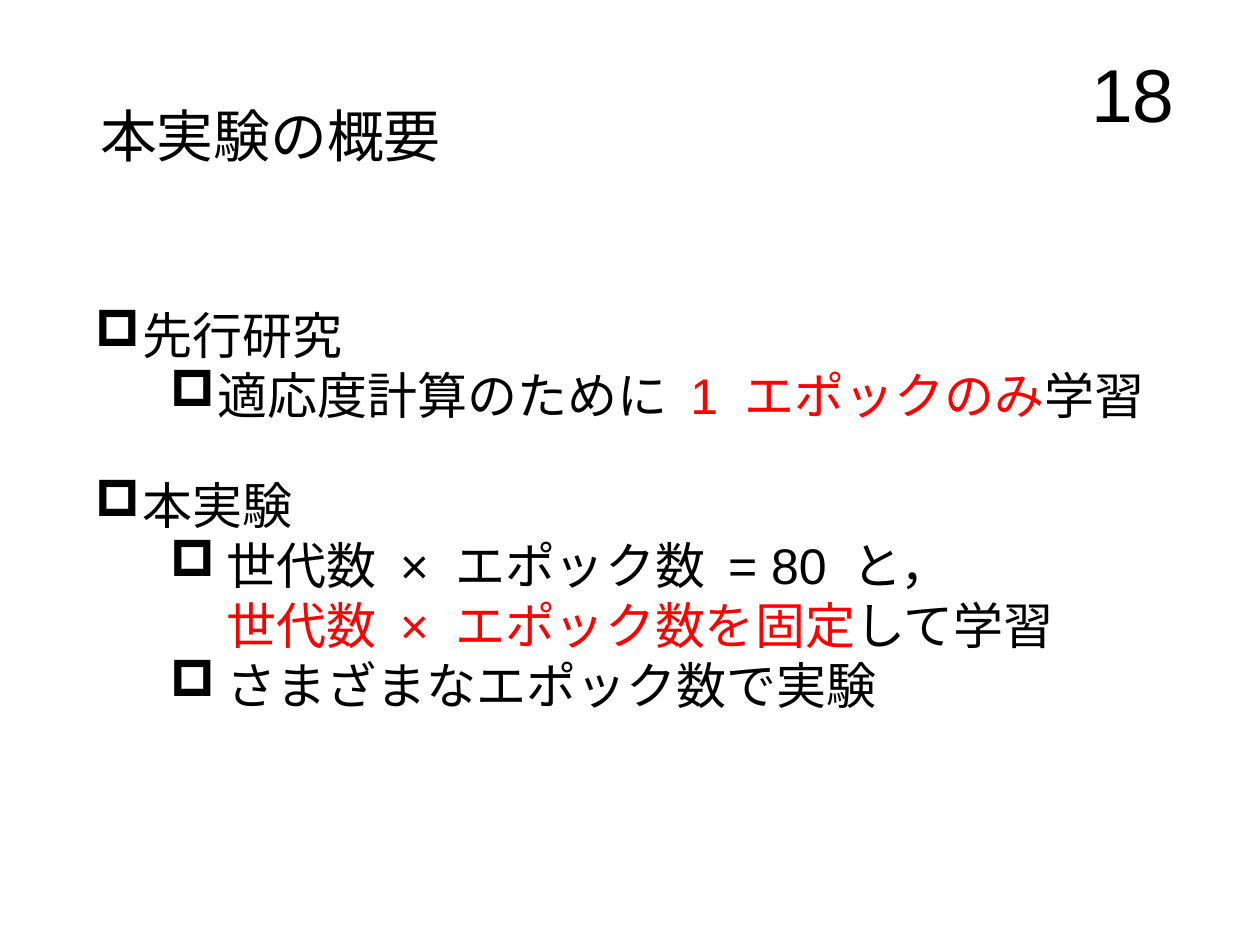

# 本実験の概要
18
先行研究
適応度計算のために 1 エポックのみ学習

本実験
世代数 × エポック数 = 80 と，
世代数 × エポック数を固定して学習
さまざまなエポック数で実験